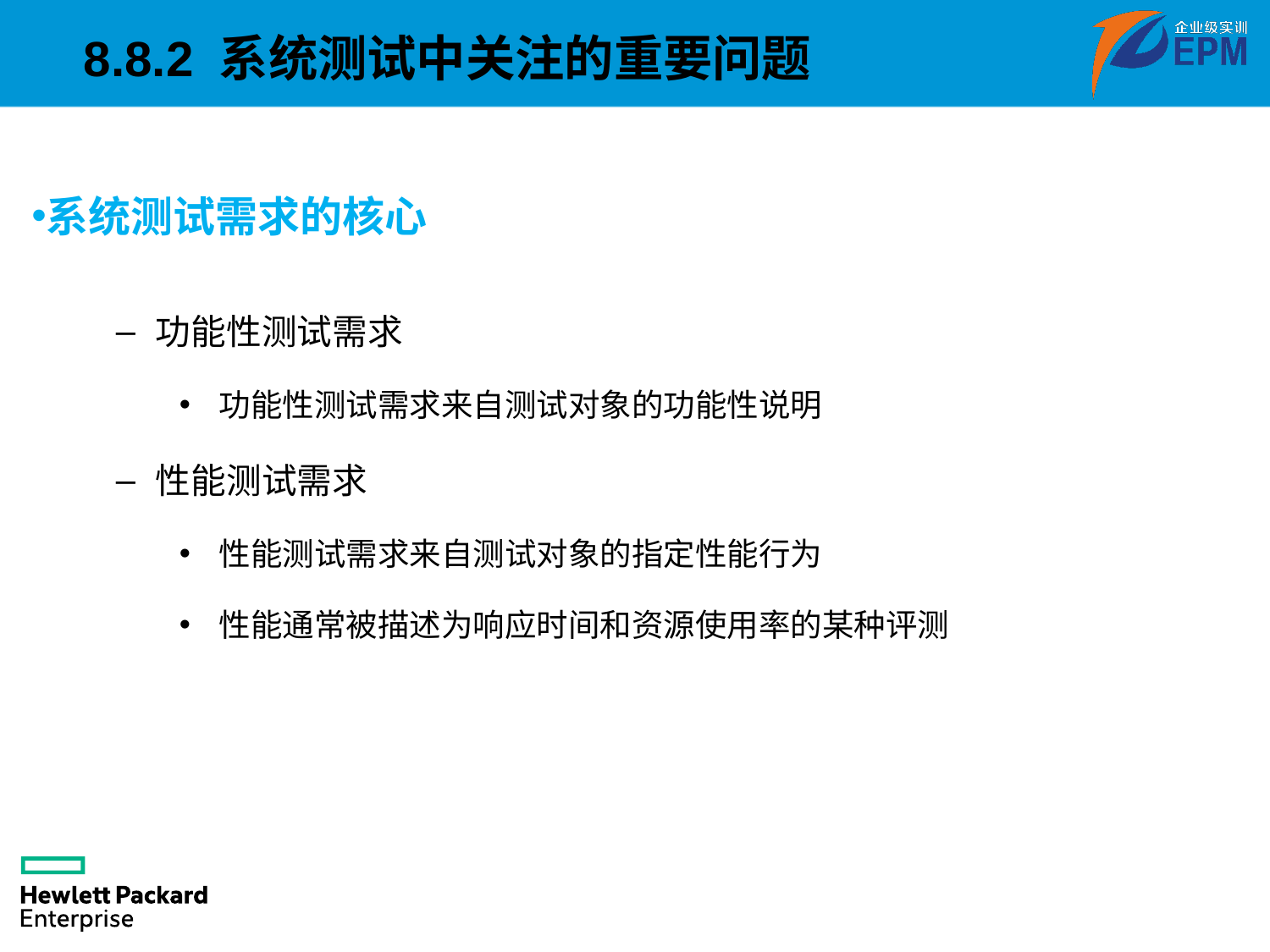

8.8.2 系统测试中关注的重要问题
系统测试需求的核心
功能性测试需求
功能性测试需求来自测试对象的功能性说明
性能测试需求
性能测试需求来自测试对象的指定性能行为
性能通常被描述为响应时间和资源使用率的某种评测